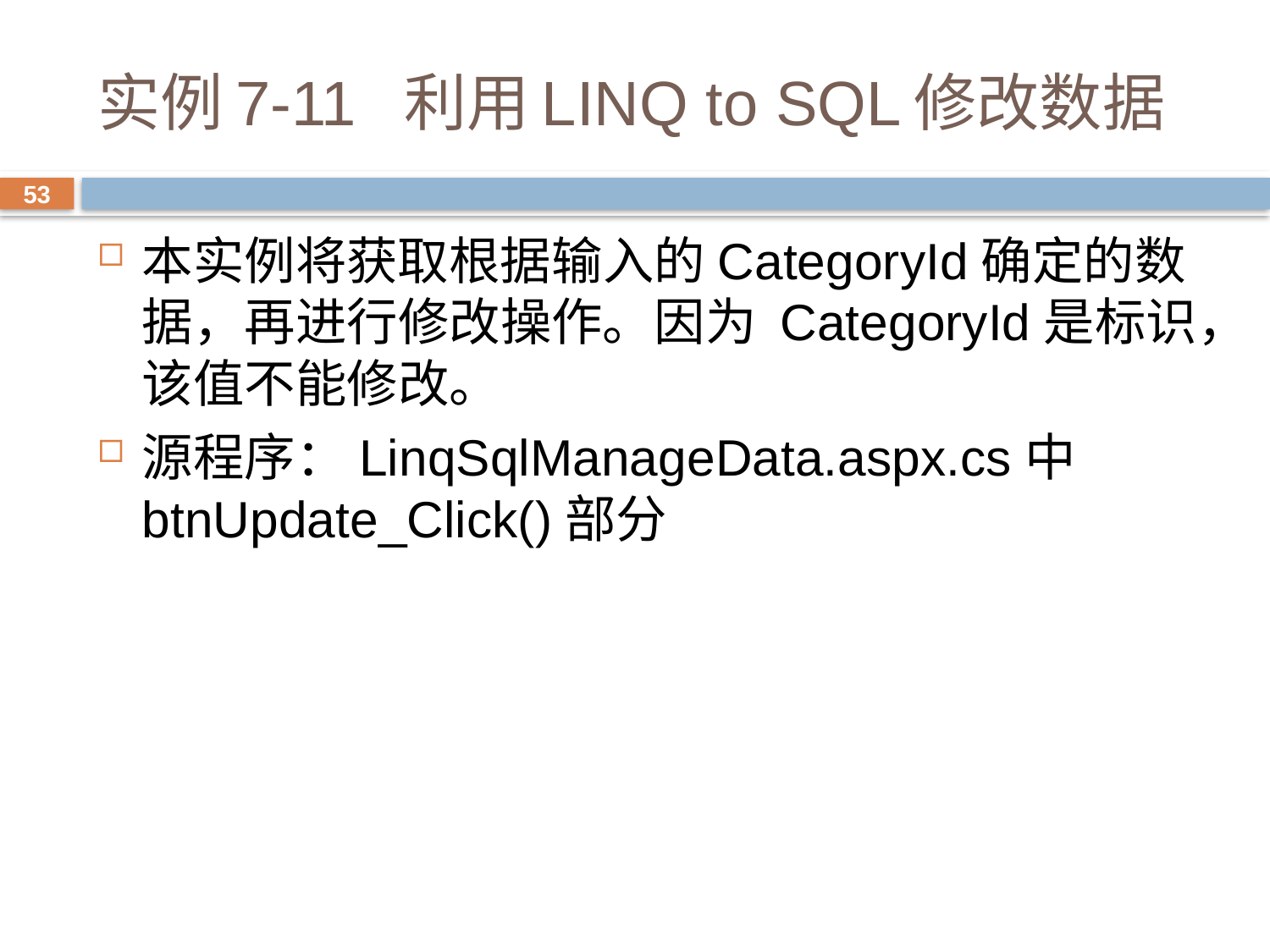

# 实例7-11  利用LINQ to SQL修改数据
53
本实例将获取根据输入的CategoryId确定的数据，再进行修改操作。因为 CategoryId是标识，该值不能修改。
源程序：LinqSqlManageData.aspx.cs中btnUpdate_Click()部分